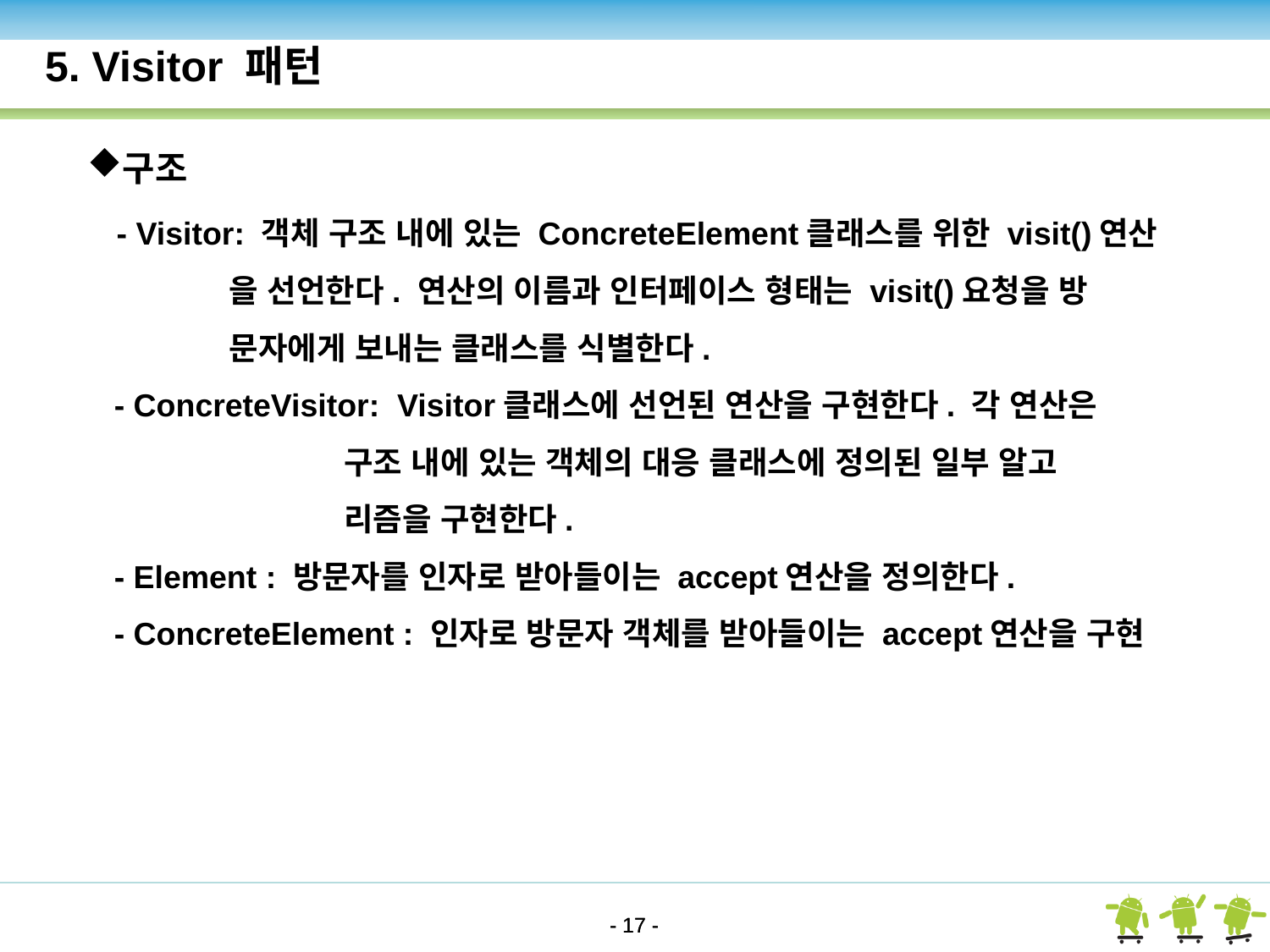

5. Visitor 패턴
구조
   - Visitor: 객체 구조 내에 있는 ConcreteElement클래스를 위한 visit()연산
                을 선언한다. 연산의 이름과 인터페이스 형태는 visit()요청을 방
                문자에게 보내는 클래스를 식별한다.
   - ConcreteVisitor:  Visitor클래스에 선언된 연산을 구현한다. 각 연산은
                            구조 내에 있는 객체의 대응 클래스에 정의된 일부 알고
                            리즘을 구현한다.
   - Element : 방문자를 인자로 받아들이는 accept연산을 정의한다.
   - ConcreteElement : 인자로 방문자 객체를 받아들이는 accept연산을 구현
- 17 -
- 17 -